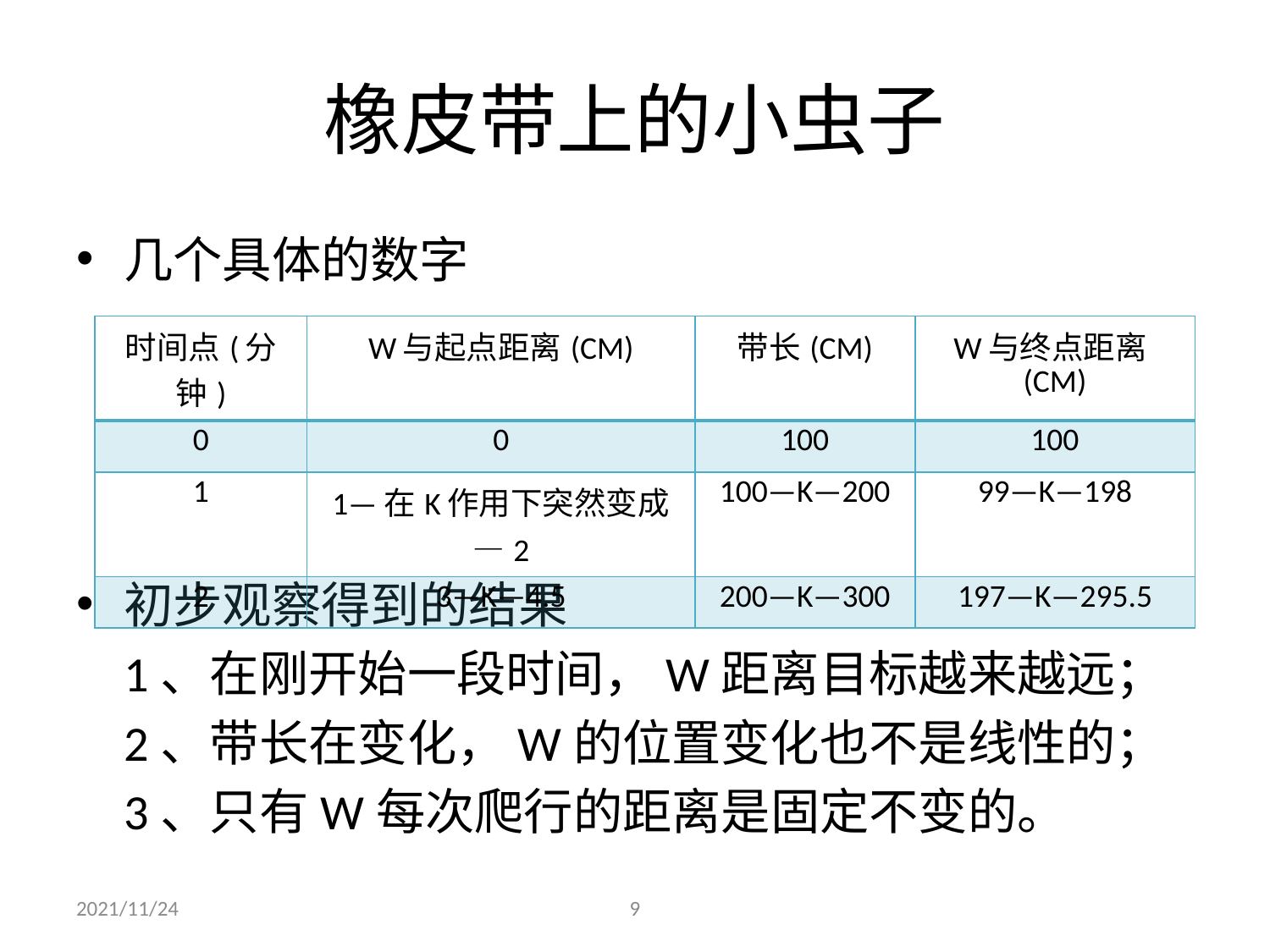

# 橡皮带上的小虫子
几个具体的数字

初步观察得到的结果
	1、在刚开始一段时间，W距离目标越来越远；
	2、带长在变化，W的位置变化也不是线性的；
	3、只有W每次爬行的距离是固定不变的。
| 时间点(分钟) | W与起点距离(CM) | 带长(CM) | W与终点距离(CM) |
| --- | --- | --- | --- |
| 0 | 0 | 100 | 100 |
| 1 | 1—在K作用下突然变成—2 | 100—K—200 | 99—K—198 |
| 2 | 3—K—4.5 | 200—K—300 | 197—K—295.5 |
2021/11/24
9